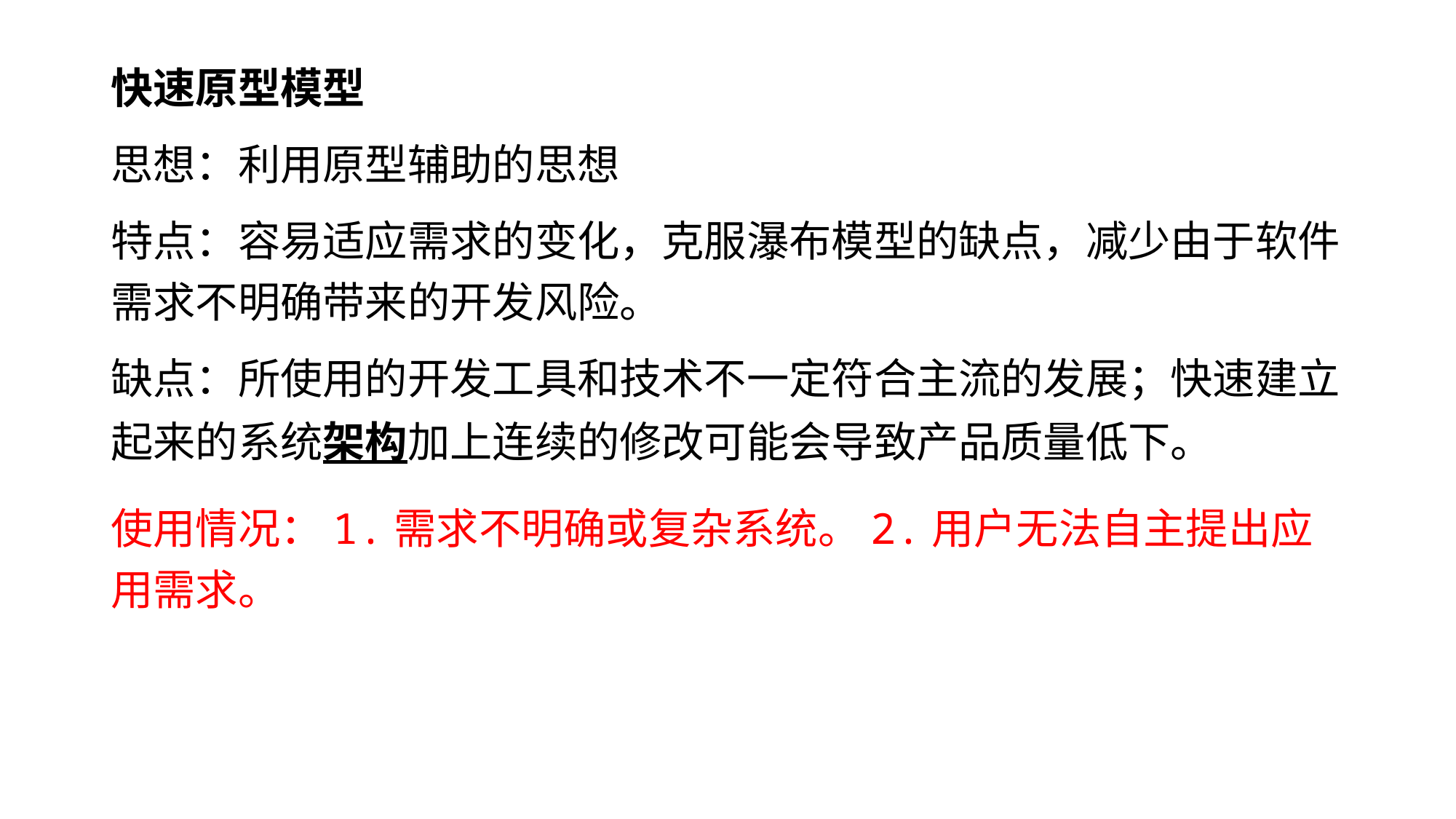

快速原型模型
思想：利用原型辅助的思想
特点：容易适应需求的变化，克服瀑布模型的缺点，减少由于软件需求不明确带来的开发风险。
缺点：所使用的开发工具和技术不一定符合主流的发展；快速建立起来的系统架构加上连续的修改可能会导致产品质量低下。
使用情况：1.需求不明确或复杂系统。2.用户无法自主提出应用需求。